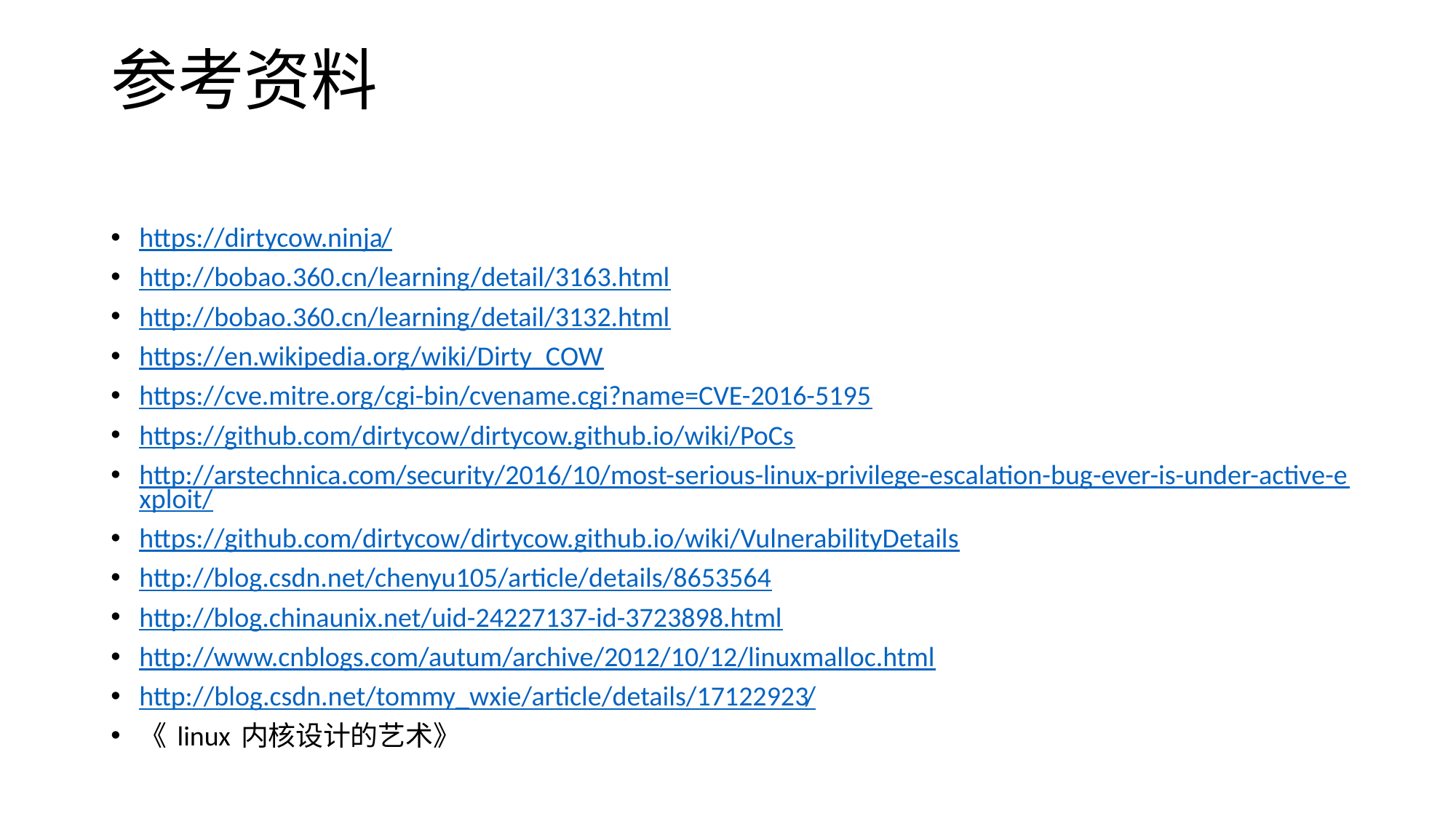

# 参考资料
https://dirtycow.ninja/
http://bobao.360.cn/learning/detail/3163.html
http://bobao.360.cn/learning/detail/3132.html
https://en.wikipedia.org/wiki/Dirty_COW
https://cve.mitre.org/cgi-bin/cvename.cgi?name=CVE-2016-5195
https://github.com/dirtycow/dirtycow.github.io/wiki/PoCs
http://arstechnica.com/security/2016/10/most-serious-linux-privilege-escalation-bug-ever-is-under-active-exploit/
https://github.com/dirtycow/dirtycow.github.io/wiki/VulnerabilityDetails
http://blog.csdn.net/chenyu105/article/details/8653564
http://blog.chinaunix.net/uid-24227137-id-3723898.html
http://www.cnblogs.com/autum/archive/2012/10/12/linuxmalloc.html
http://blog.csdn.net/tommy_wxie/article/details/17122923/
《 linux 内核设计的艺术》